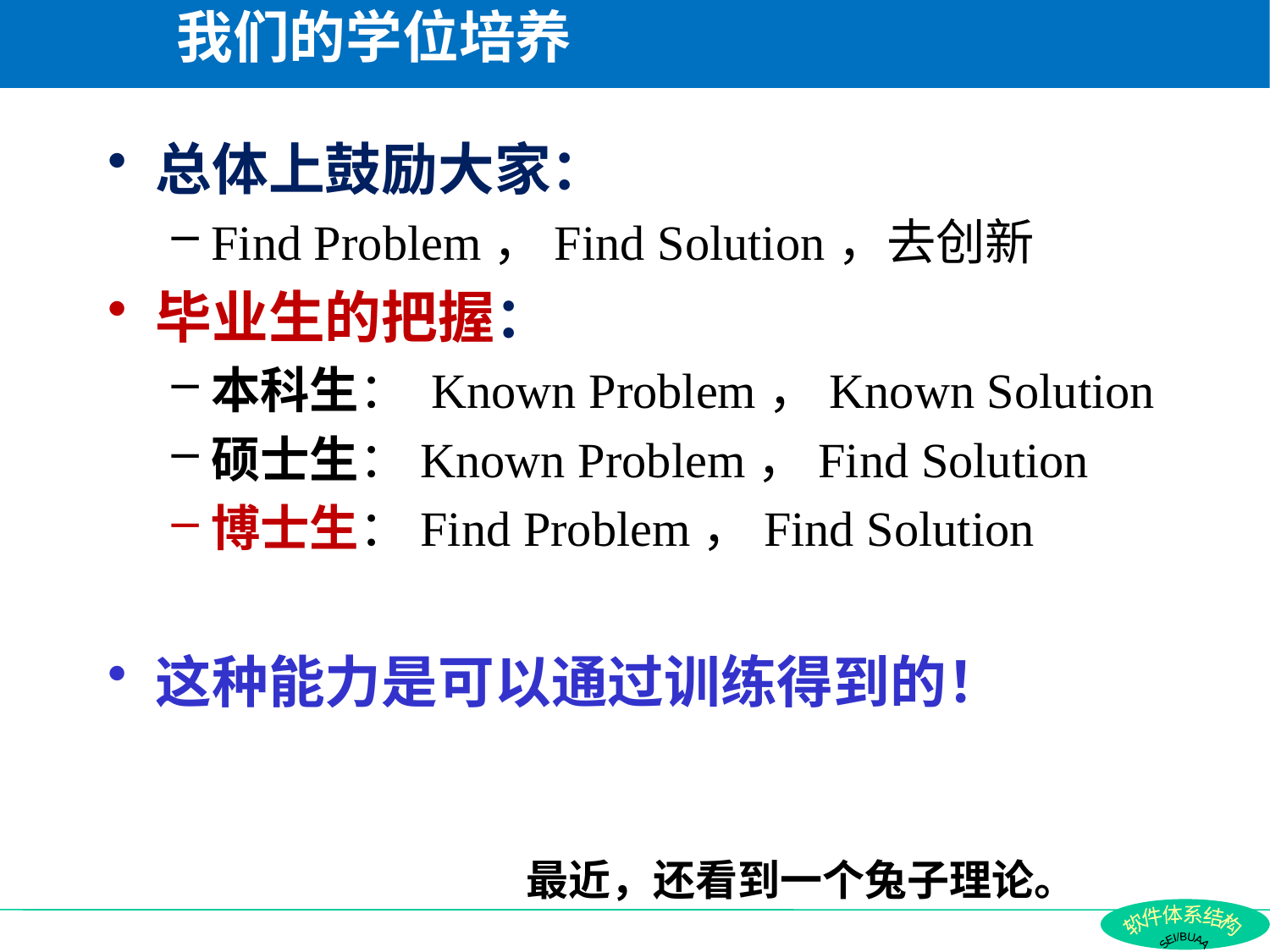

# 我们的学位培养
总体上鼓励大家：
Find Problem，Find Solution，去创新
毕业生的把握：
本科生： Known Problem，Known Solution
硕士生：Known Problem，Find Solution
博士生：Find Problem，Find Solution

这种能力是可以通过训练得到的！

最近，还看到一个兔子理论。